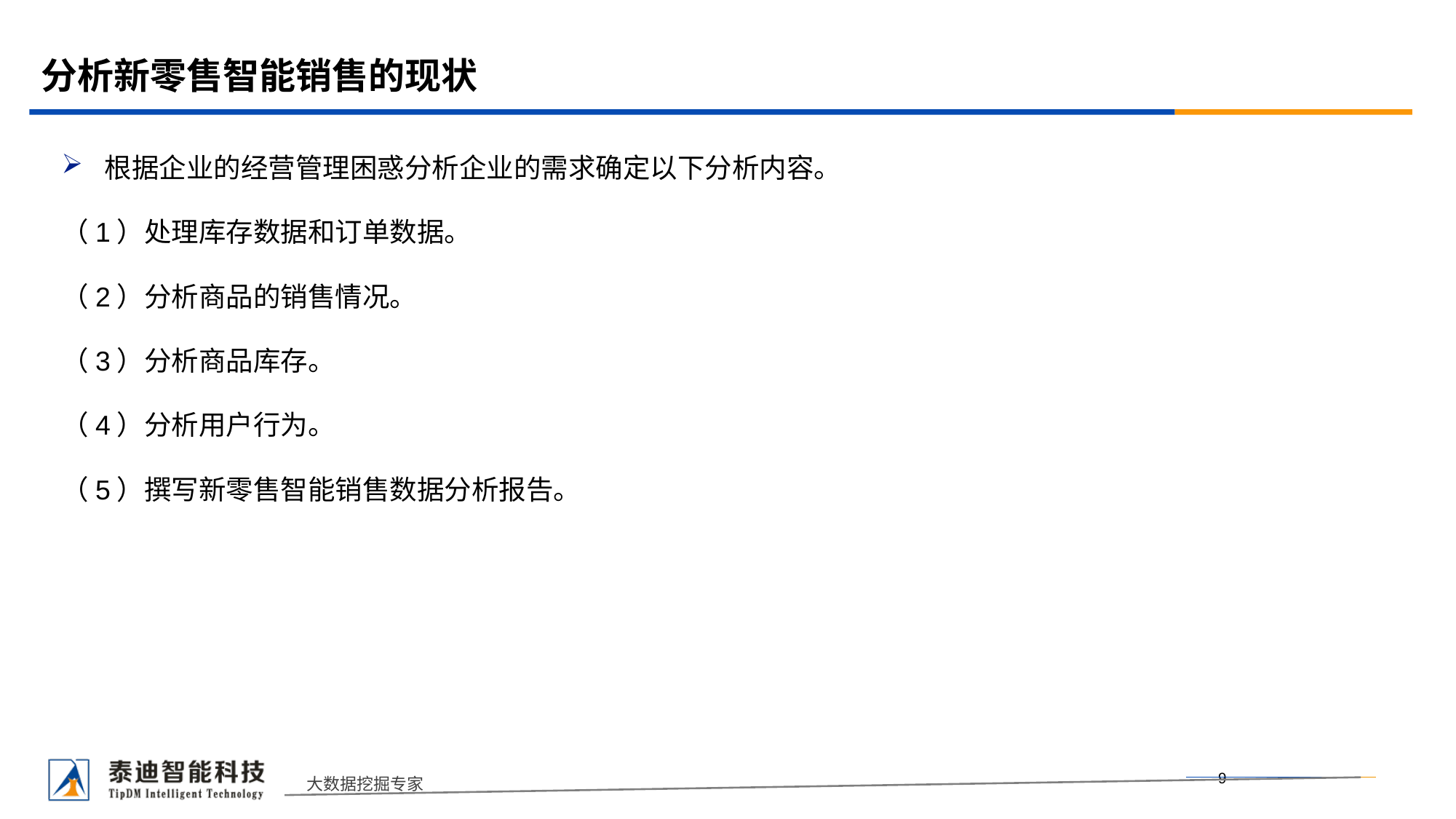

# 分析新零售智能销售的现状
根据企业的经营管理困惑分析企业的需求确定以下分析内容。
（1）处理库存数据和订单数据。
（2）分析商品的销售情况。
（3）分析商品库存。
（4）分析用户行为。
（5）撰写新零售智能销售数据分析报告。